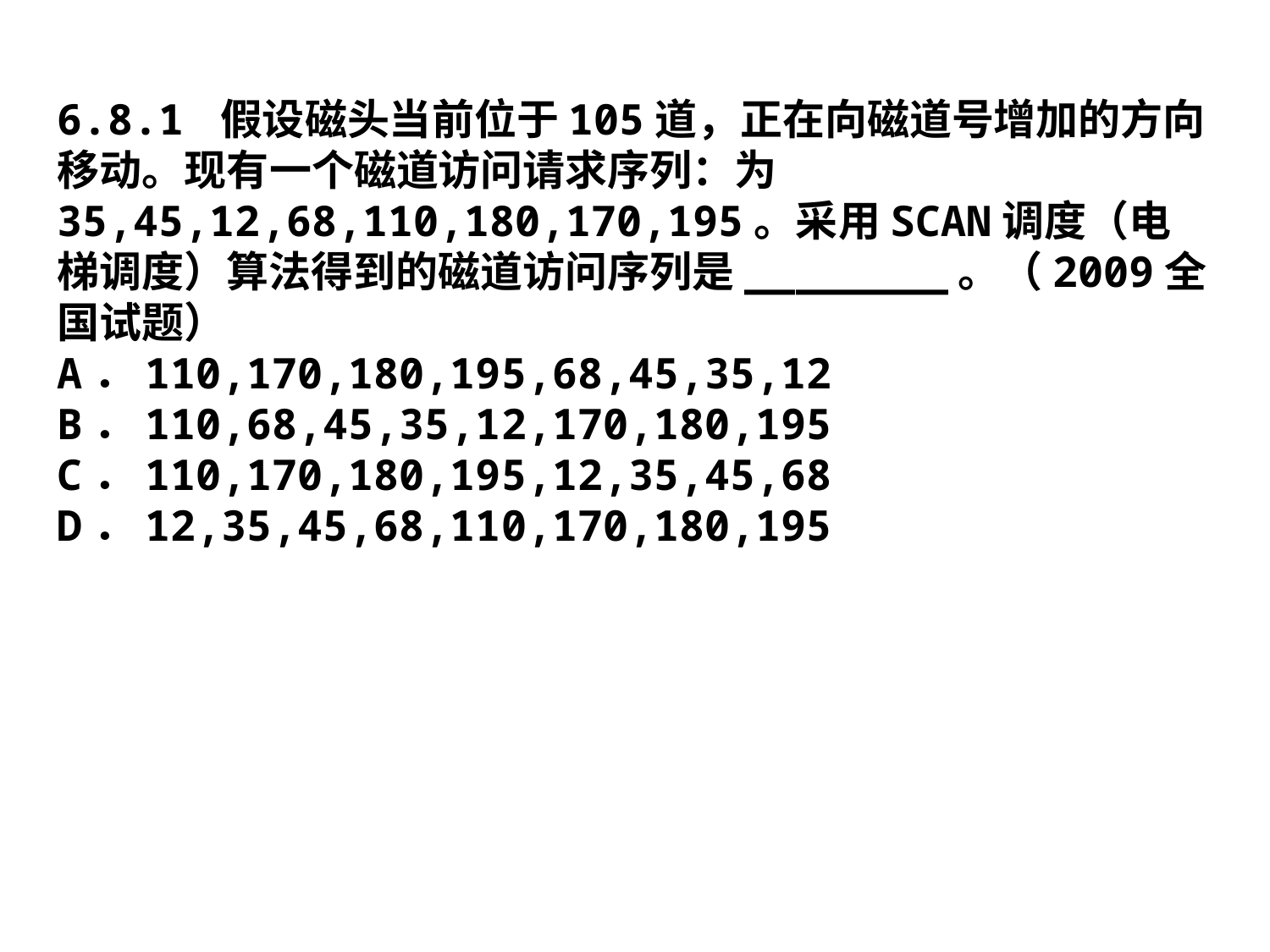

6.8.1 假设磁头当前位于105道，正在向磁道号增加的方向移动。现有一个磁道访问请求序列：为35,45,12,68,110,180,170,195。采用SCAN调度（电梯调度）算法得到的磁道访问序列是________。（2009全国试题）
A．110,170,180,195,68,45,35,12
B．110,68,45,35,12,170,180,195
C．110,170,180,195,12,35,45,68
D．12,35,45,68,110,170,180,195
103